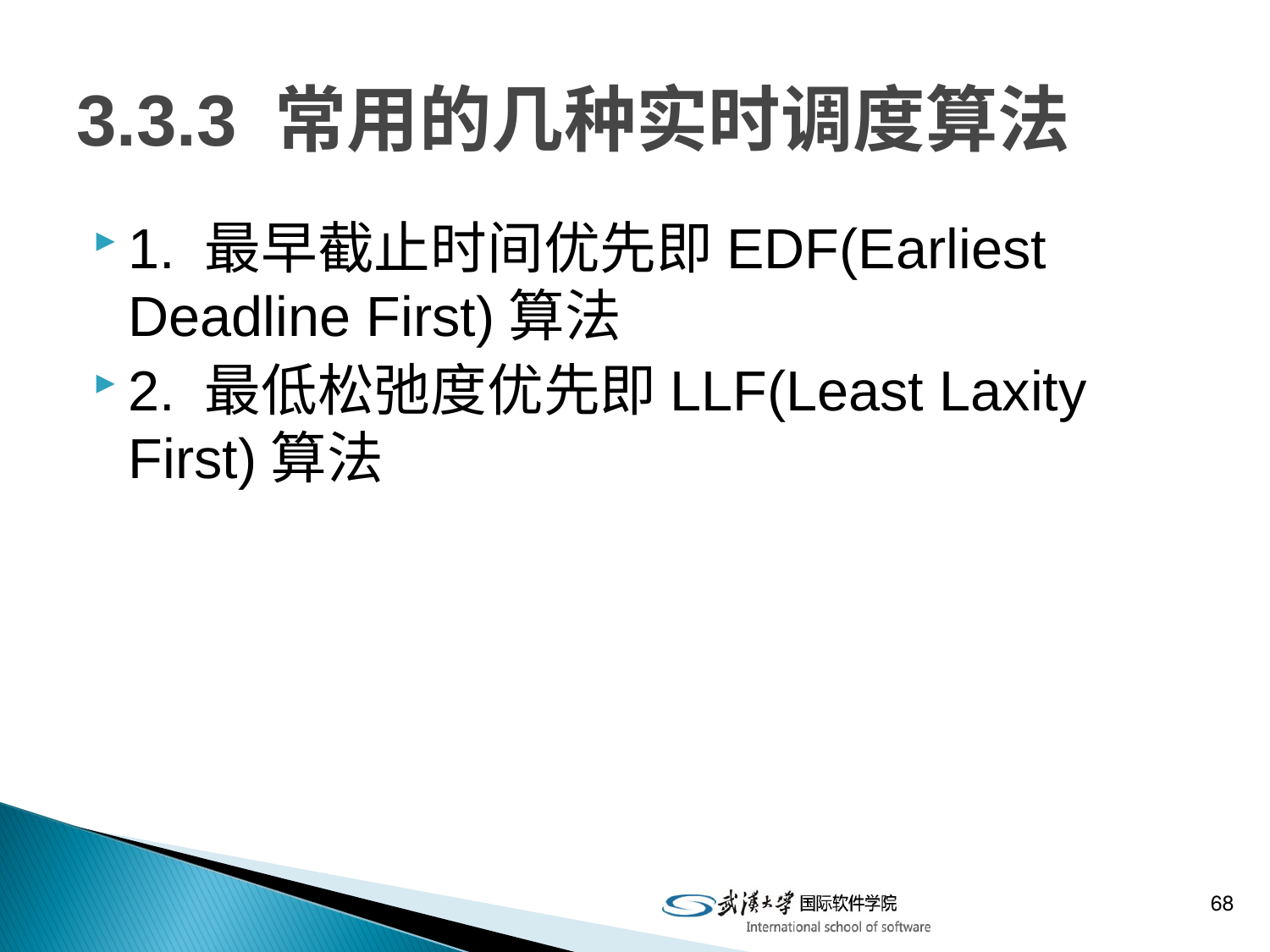

# 3.3.3 常用的几种实时调度算法
1. 最早截止时间优先即EDF(Earliest Deadline First)算法
2. 最低松弛度优先即LLF(Least Laxity First)算法